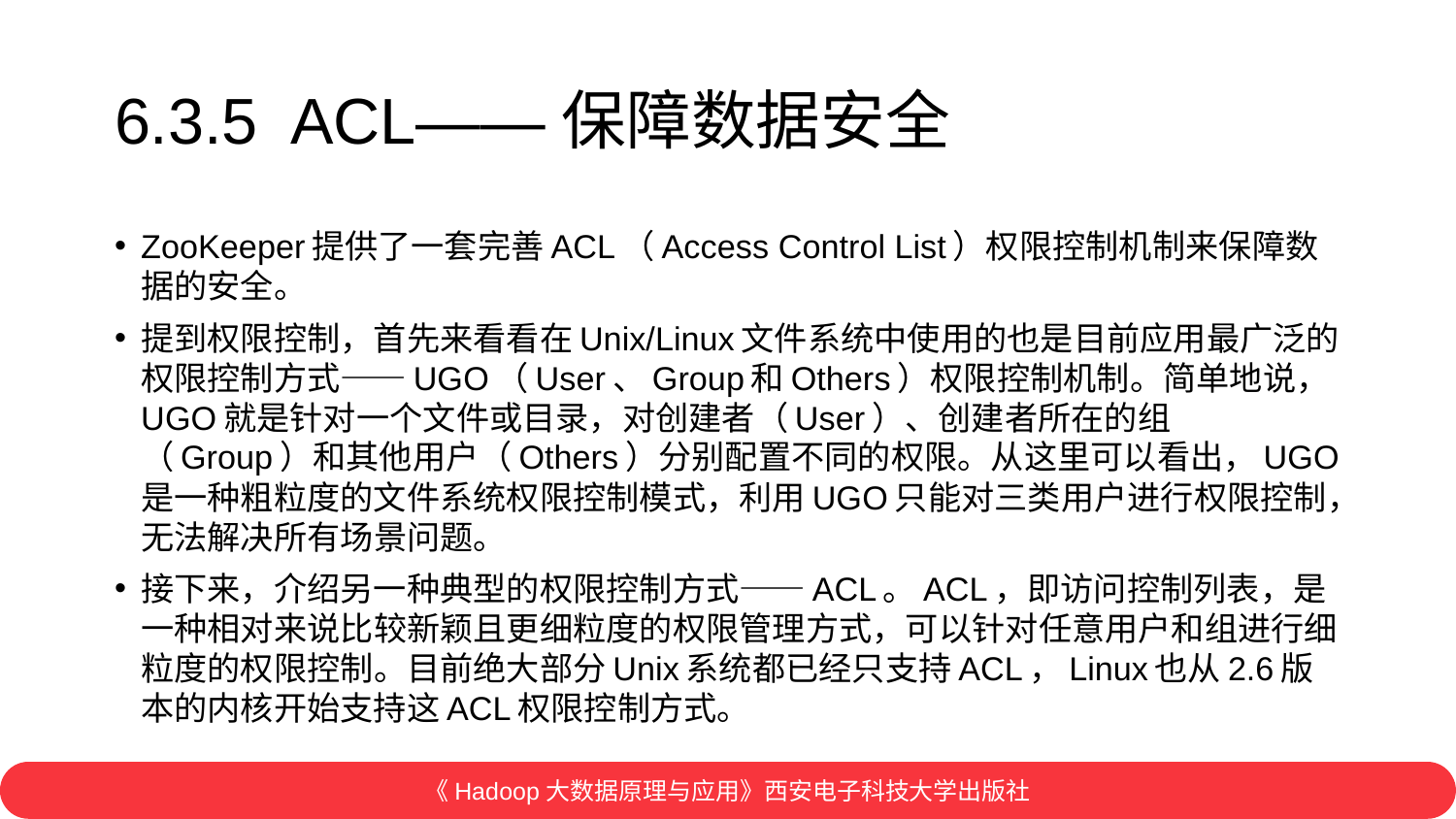

# 6.3.5  ACL——保障数据安全
ZooKeeper提供了一套完善ACL（Access Control List）权限控制机制来保障数据的安全。
提到权限控制，首先来看看在Unix/Linux文件系统中使用的也是目前应用最广泛的权限控制方式——UGO（User、Group和Others）权限控制机制。简单地说，UGO就是针对一个文件或目录，对创建者（User）、创建者所在的组（Group）和其他用户（Others）分别配置不同的权限。从这里可以看出，UGO是一种粗粒度的文件系统权限控制模式，利用UGO只能对三类用户进行权限控制，无法解决所有场景问题。
接下来，介绍另一种典型的权限控制方式——ACL。ACL，即访问控制列表，是一种相对来说比较新颖且更细粒度的权限管理方式，可以针对任意用户和组进行细粒度的权限控制。目前绝大部分Unix系统都已经只支持ACL，Linux也从2.6版本的内核开始支持这ACL权限控制方式。